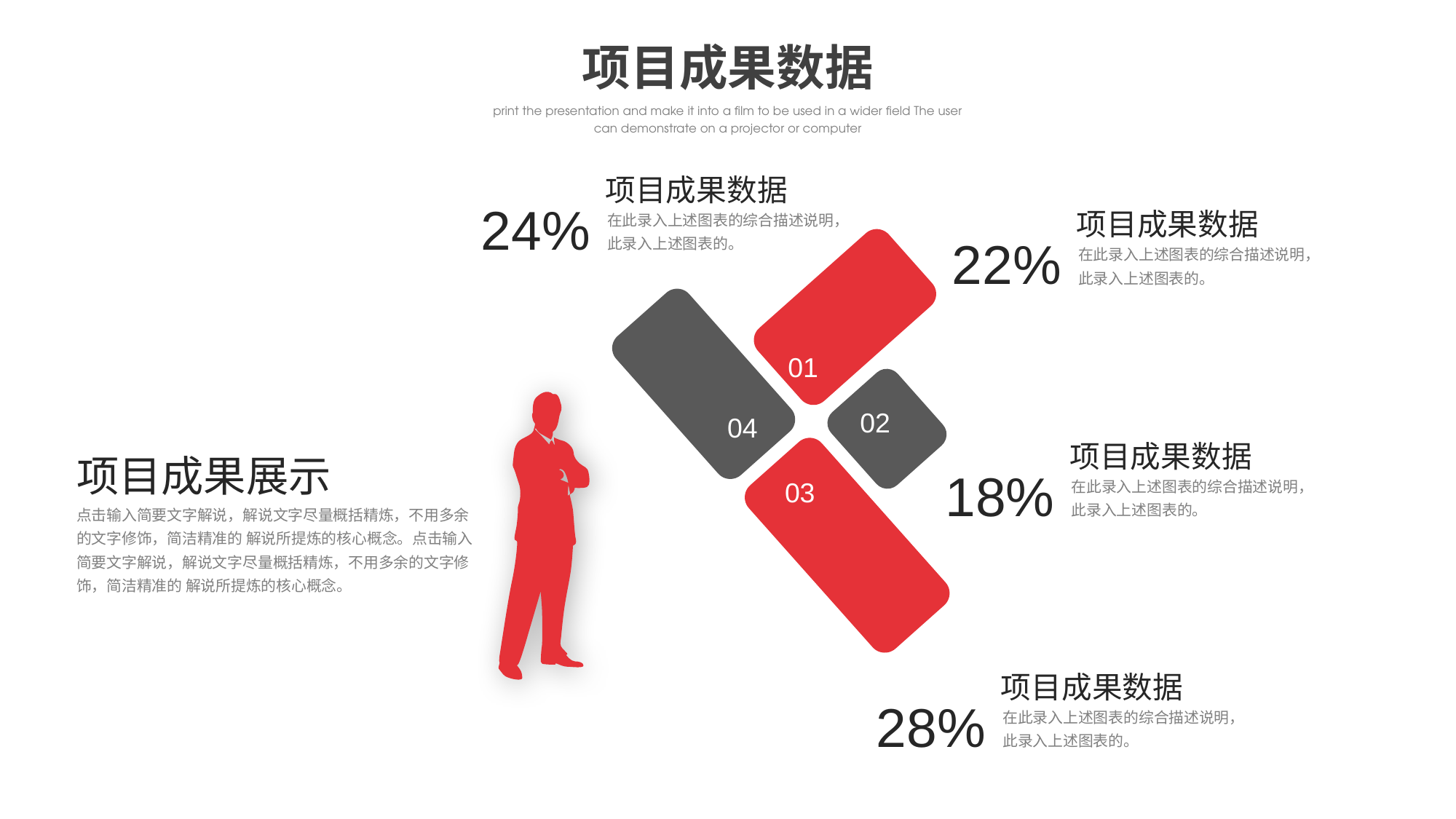

项目成果数据
print the presentation and make it into a film to be used in a wider field The user can demonstrate on a projector or computer
项目成果数据
在此录入上述图表的综合描述说明，此录入上述图表的。
24%
项目成果数据
在此录入上述图表的综合描述说明，此录入上述图表的。
22%

01
02
04
03

项目成果数据
在此录入上述图表的综合描述说明，此录入上述图表的。
18%
项目成果展示
点击输入简要文字解说，解说文字尽量概括精炼，不用多余的文字修饰，简洁精准的 解说所提炼的核心概念。点击输入简要文字解说，解说文字尽量概括精炼，不用多余的文字修饰，简洁精准的 解说所提炼的核心概念。
项目成果数据
在此录入上述图表的综合描述说明，此录入上述图表的。
28%